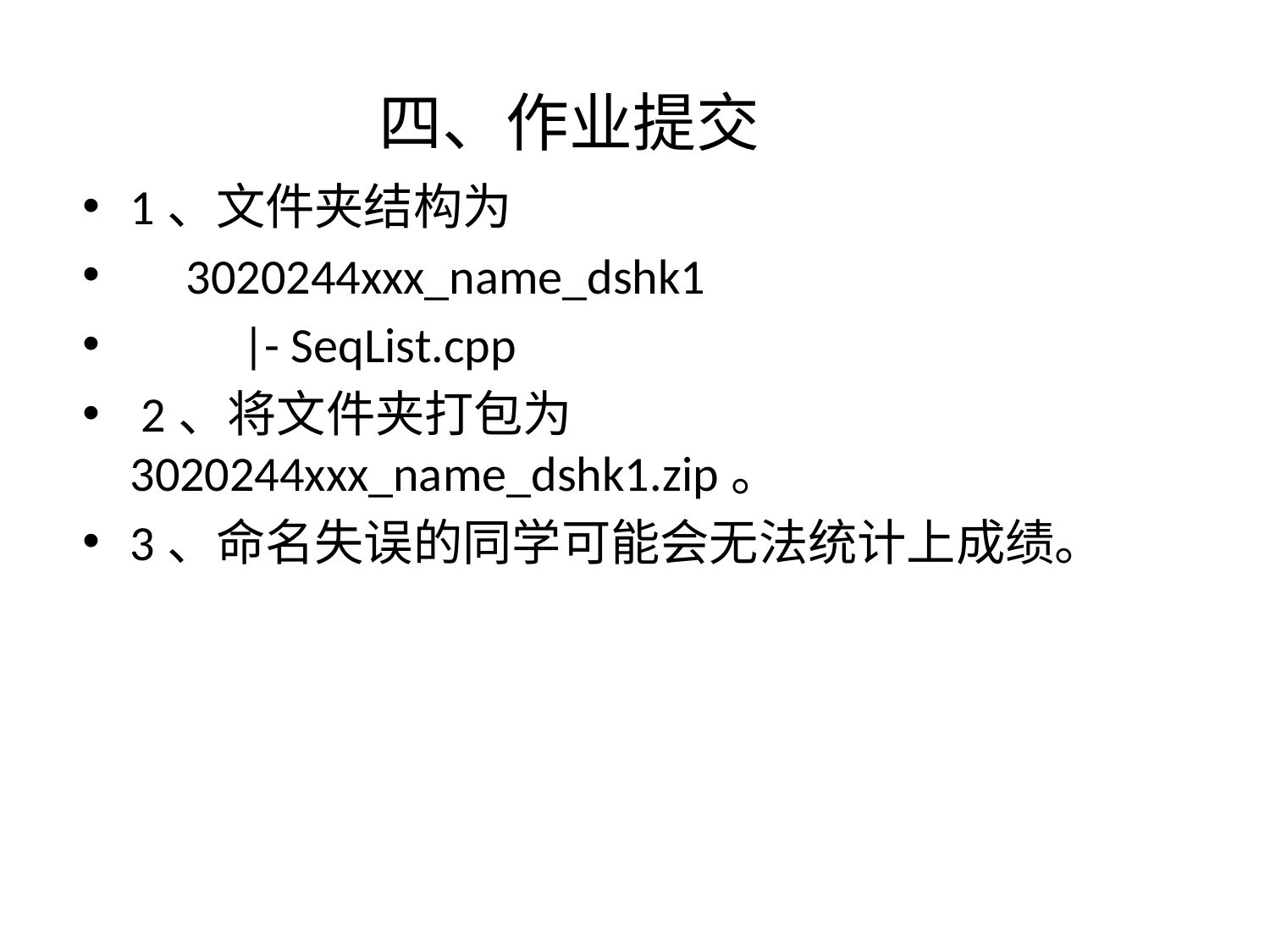

四、作业提交
1、文件夹结构为
     3020244xxx_name_dshk1
          |- SeqList.cpp
 2、将文件夹打包为 3020244xxx_name_dshk1.zip。
3、命名失误的同学可能会无法统计上成绩。